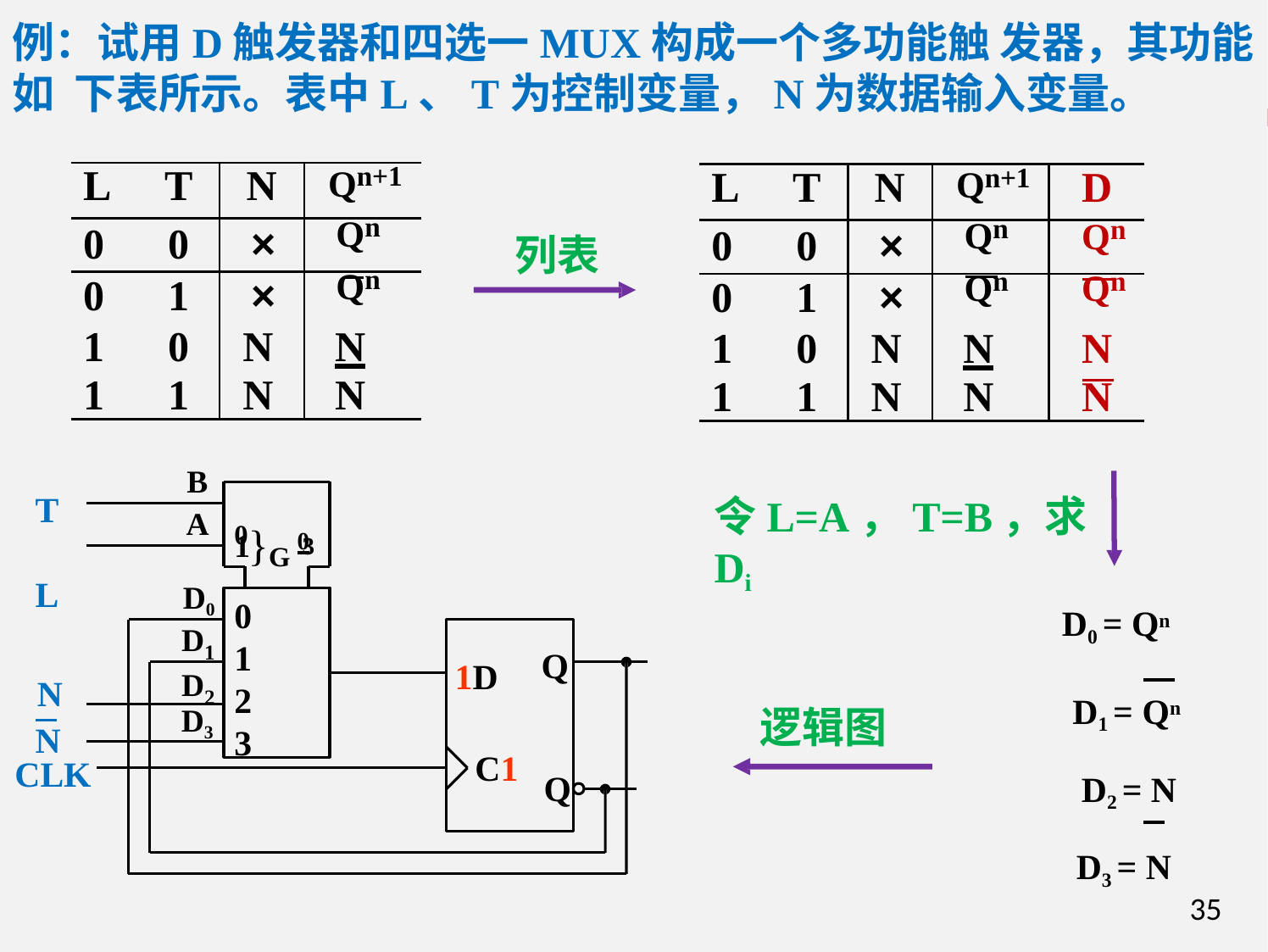

# 例：试用D触发器和四选一MUX构成一个多功能触 发器，其功能如  下表所示。表中L、T为控制变量，N为数据输入变量。
| L | T | N | Qn+1 |
| --- | --- | --- | --- |
| 0 | 0 | × | Qn |
| 0 | 1 | × | Qn |
| 1 | 0 | N | N |
| 1 | 1 | N | N |
| L | T | N | Qn+1 | D |
| --- | --- | --- | --- | --- |
| 0 | 0 | × | Qn | Qn |
| 0 | 1 | × | Qn | Qn |
| 1 | 0 | N | N | N |
| 1 | 1 | N | N | N |
列表

B

0}G 0

T  L
令L=A，T=B，求Di

A
1
3

D0

0
1
2
3
D0 = Qn

D
1
Q
1D

D1 = Qn  D2 = N  D3 = N

D
N

2
D3
逻辑图

N

C1

CLK

Q

35